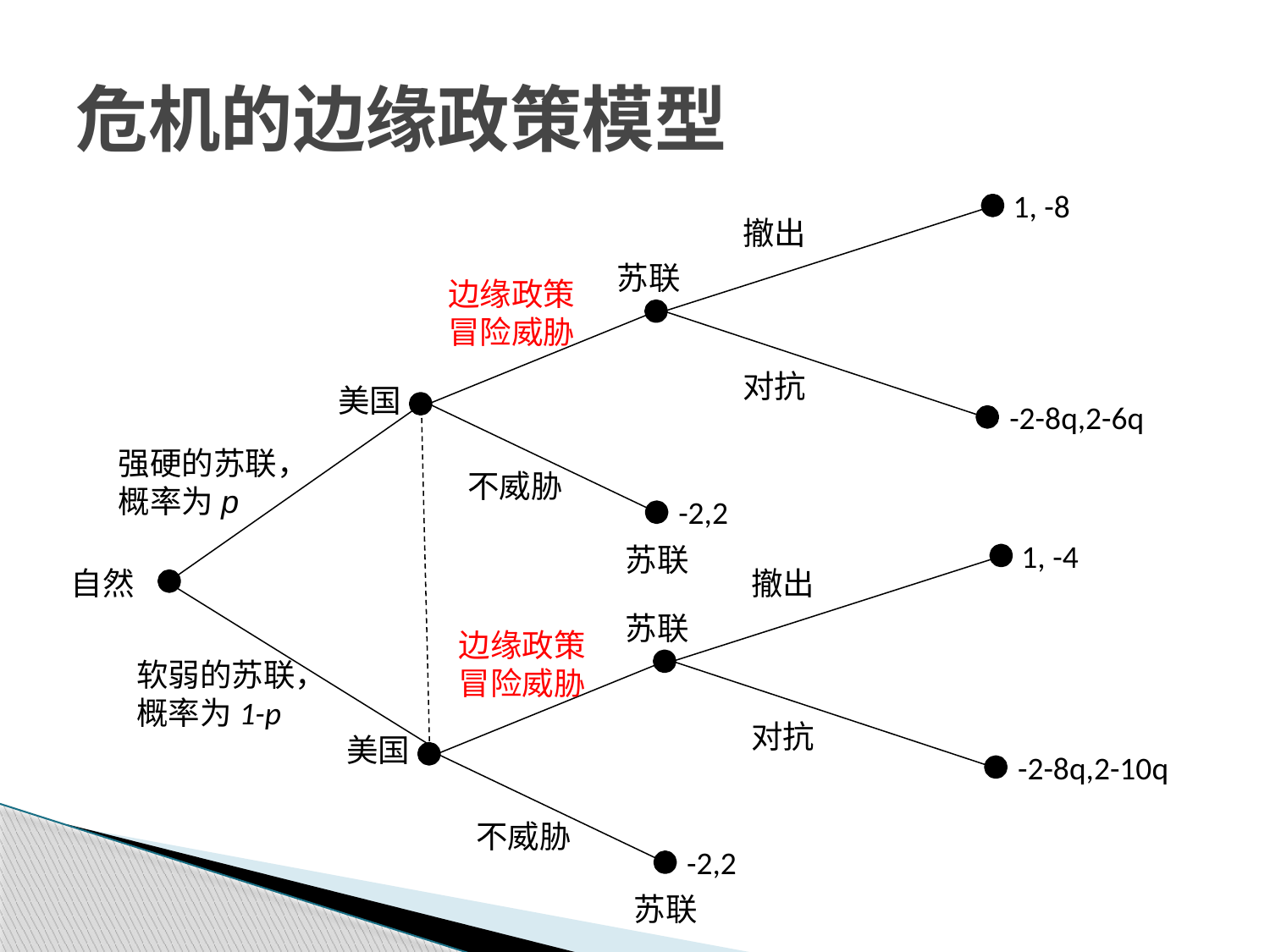

# 危机的边缘政策模型
1, -8

撤出
苏联
边缘政策冒险威胁

对抗
美国
-2-8q,2-6q

强硬的苏联，
概率为p
不威胁
-2,2

1, -4
苏联

自然
撤出

苏联
边缘政策冒险威胁
软弱的苏联，
概率为1-p

对抗
美国
-2-8q,2-10q

不威胁
-2,2

苏联